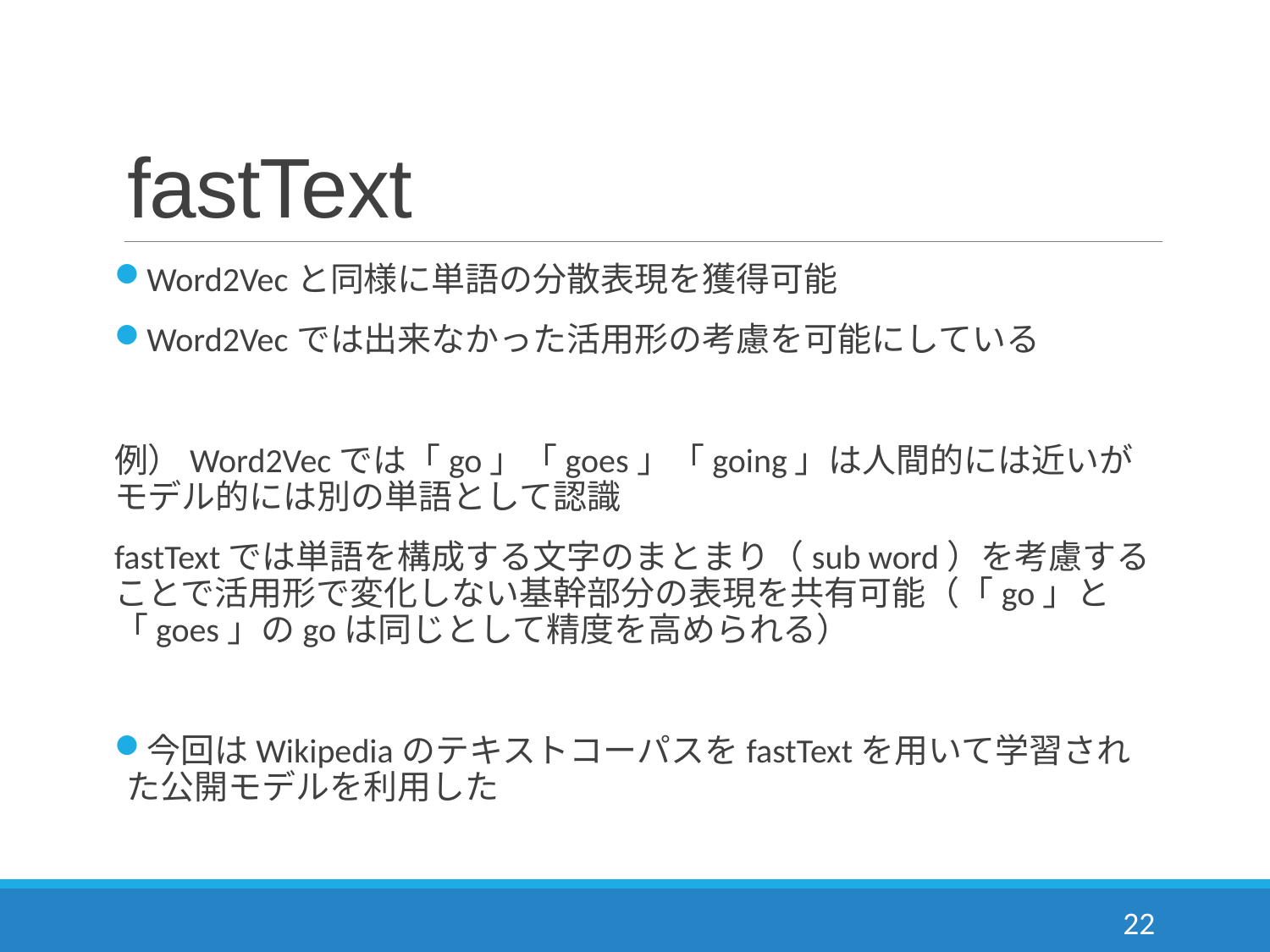

# fastText
Word2Vecと同様に単語の分散表現を獲得可能
Word2Vecでは出来なかった活用形の考慮を可能にしている

例）Word2Vecでは「go」「goes」「going」は人間的には近いがモデル的には別の単語として認識
fastTextでは単語を構成する文字のまとまり（sub word）を考慮することで活用形で変化しない基幹部分の表現を共有可能（「go」と「goes」のgoは同じとして精度を高められる）

今回はWikipediaのテキストコーパスをfastTextを用いて学習された公開モデルを利用した
22